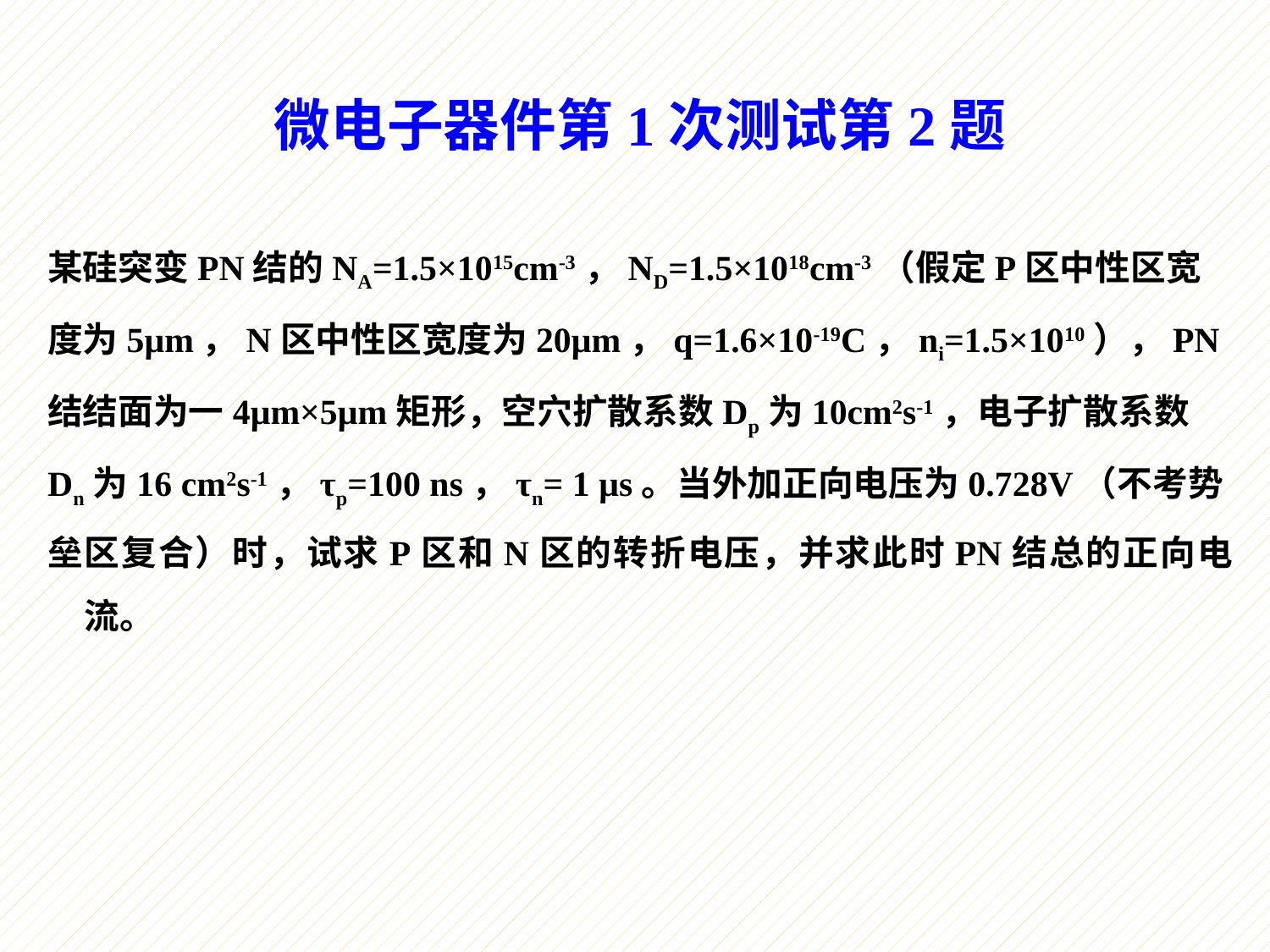

微电子器件第1次测试第2题

某硅突变PN结的NA=1.5×1015cm-3，ND=1.5×1018cm-3（假定P区中性区宽
度为5μm，N区中性区宽度为20μm，q=1.6×10-19C，ni=1.5×1010），PN
结结面为一4μm×5μm矩形，空穴扩散系数Dp为10cm2s-1，电子扩散系数
Dn为16 cm2s-1，τp=100 ns，τn= 1 μs。当外加正向电压为0.728V（不考势
垒区复合）时，试求P区和N区的转折电压，并求此时PN结总的正向电流。